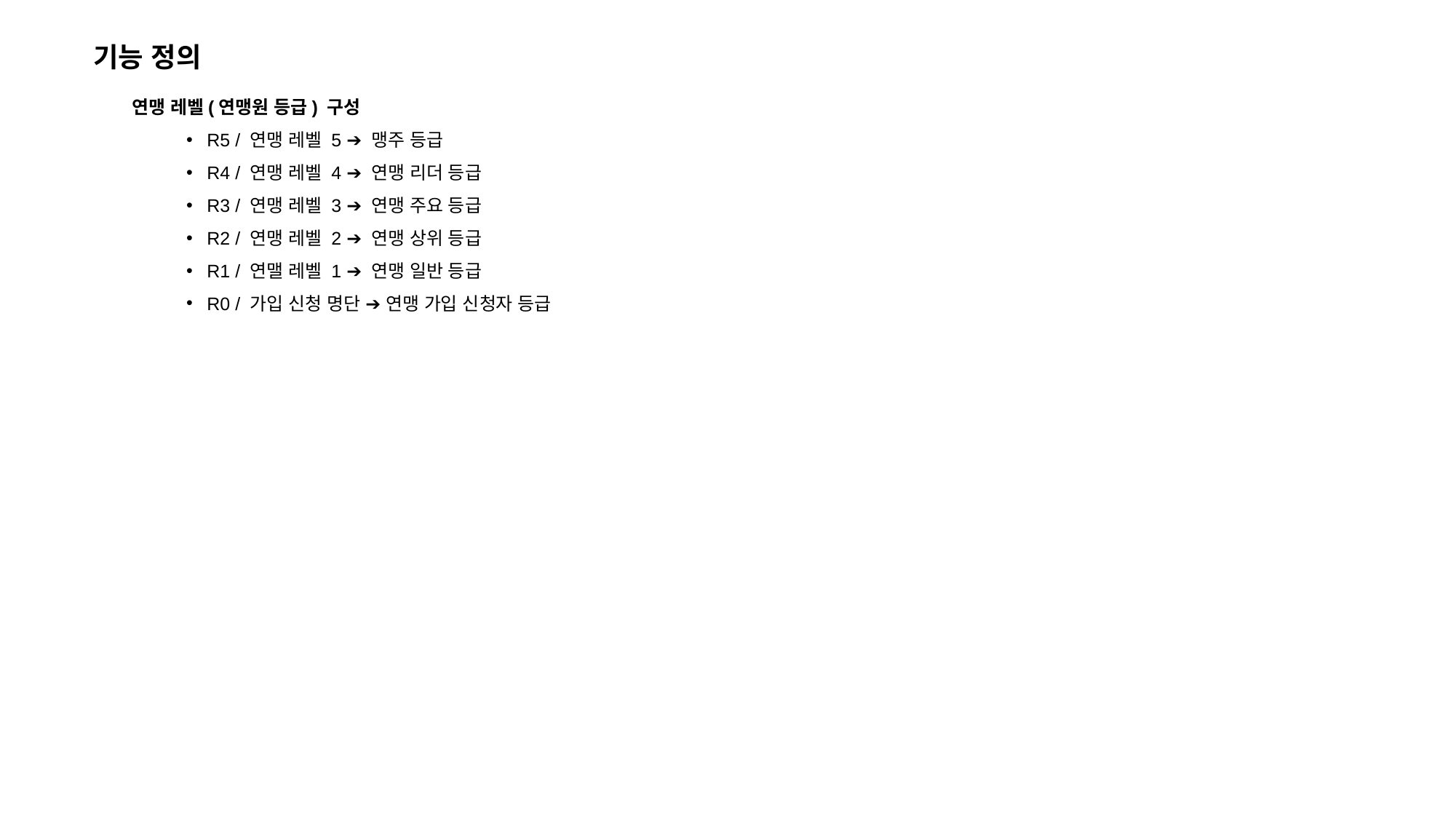

기능 정의
연맹 레벨(연맹원 등급) 구성
R5 / 연맹 레벨 5 ➔ 맹주 등급
R4 / 연맹 레벨 4 ➔ 연맹 리더 등급
R3 / 연맹 레벨 3 ➔ 연맹 주요 등급
R2 / 연맹 레벨 2 ➔ 연맹 상위 등급
R1 / 연맬 레벨 1 ➔ 연맹 일반 등급
R0 / 가입 신청 명단 ➔ 연맹 가입 신청자 등급